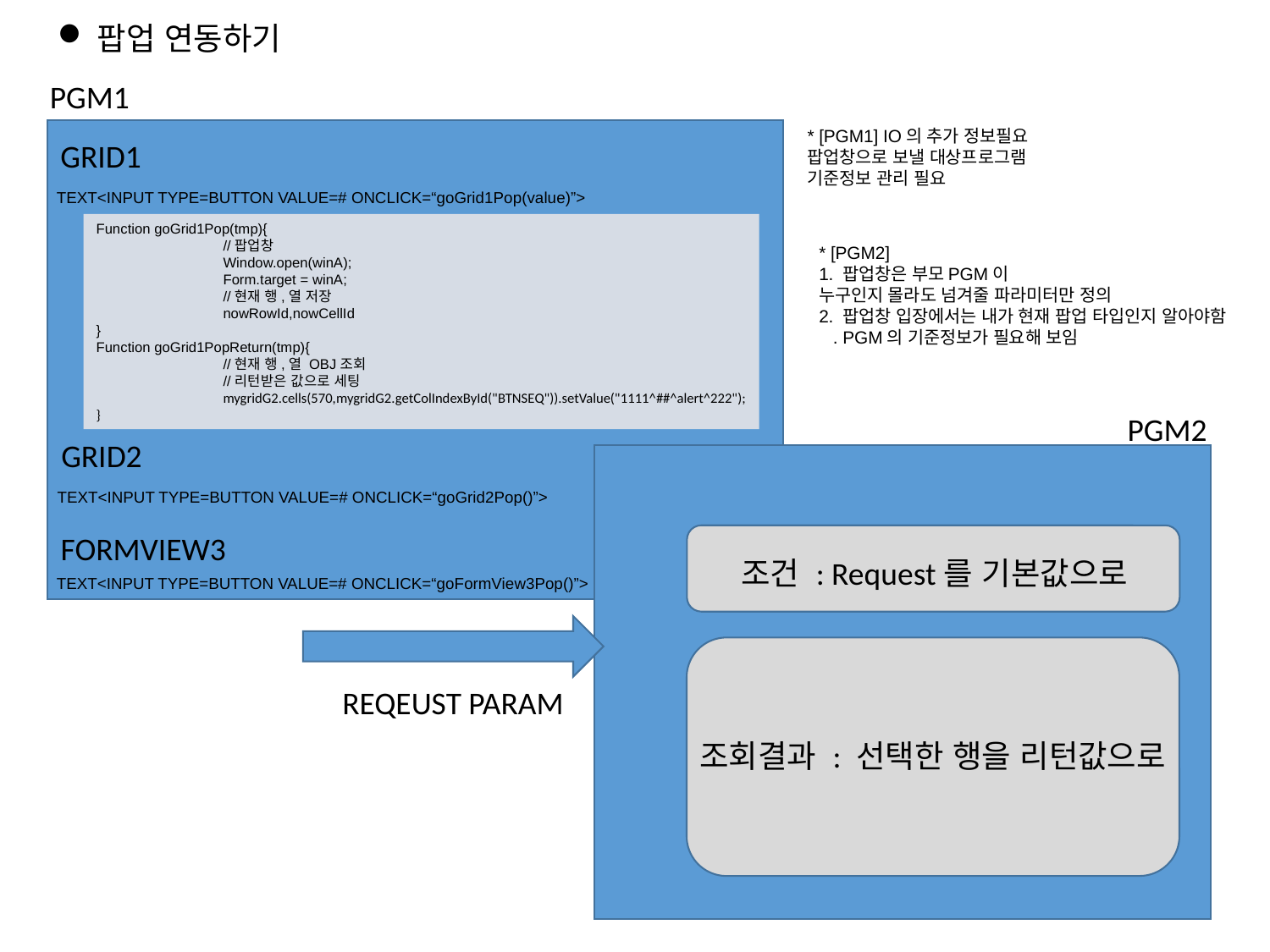

팝업 연동하기
PGM1
* [PGM1] IO의 추가 정보필요
팝업창으로 보낼 대상프로그램
기준정보 관리 필요

GRID1
TEXT<INPUT TYPE=BUTTON VALUE=# ONCLICK=“goGrid1Pop(value)”>
Function goGrid1Pop(tmp){
	//팝업창
	Window.open(winA);
	Form.target = winA;
	//현재 행,열 저장
	nowRowId,nowCellId
}
Function goGrid1PopReturn(tmp){
	//현재 행,열 OBJ조회
	//리턴받은 값으로 세팅
	mygridG2.cells(570,mygridG2.getColIndexById("BTNSEQ")).setValue("1111^##^alert^222");
}
* [PGM2]
1. 팝업창은 부모PGM이
누구인지 몰라도 넘겨줄 파라미터만 정의
2. 팝업창 입장에서는 내가 현재 팝업 타입인지 알아야함
  . PGM의 기준정보가 필요해 보임
PGM2
GRID2

TEXT<INPUT TYPE=BUTTON VALUE=# ONCLICK=“goGrid2Pop()”>
FORMVIEW3

조건 : Request를 기본값으로
TEXT<INPUT TYPE=BUTTON VALUE=# ONCLICK=“goFormView3Pop()”>

REQEUST PARAM
조회결과 : 선택한 행을 리턴값으로